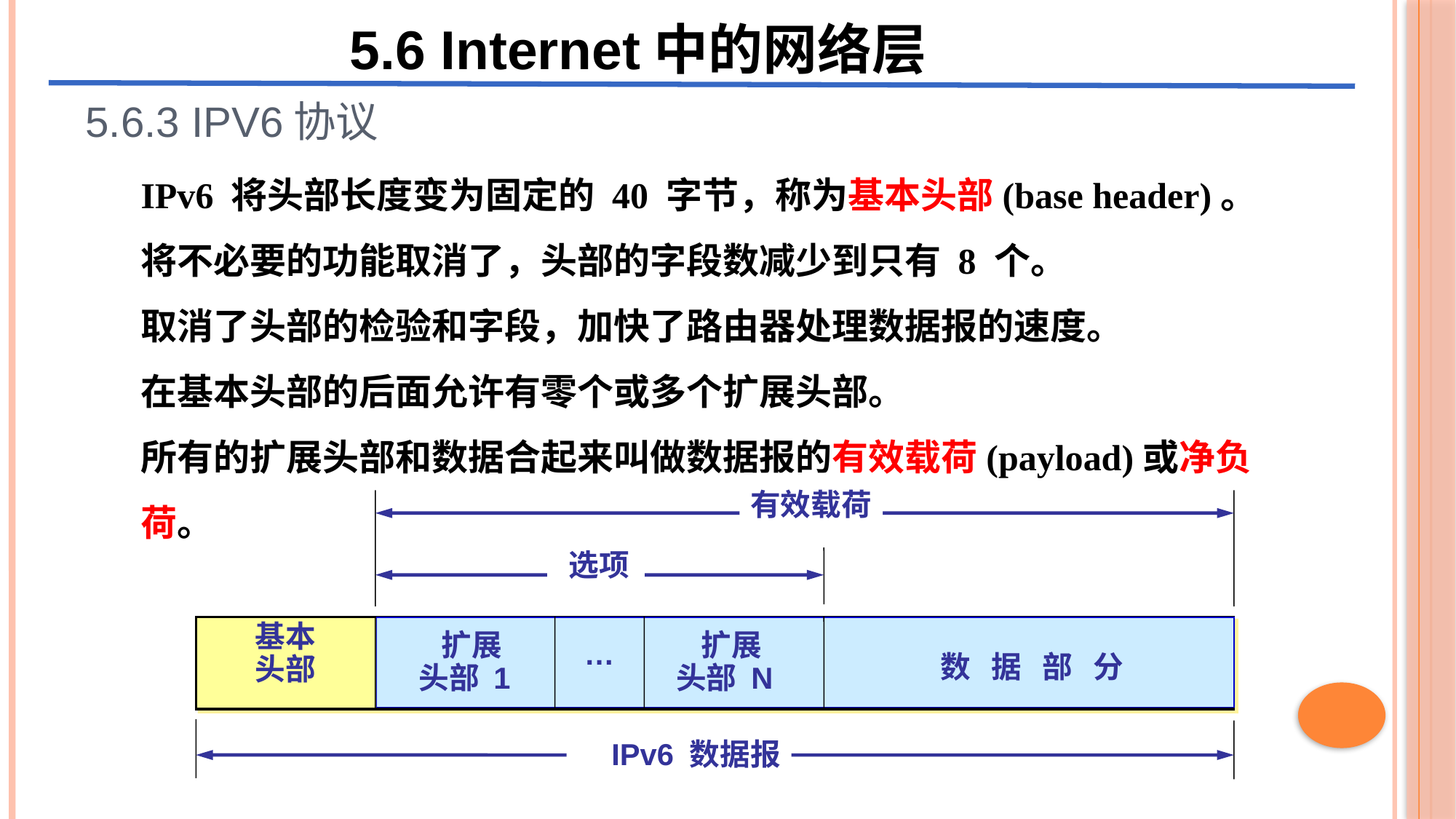

5.6 Internet中的网络层
5.6.3 IPv6协议
IPv6 将头部长度变为固定的 40 字节，称为基本头部(base header)。
将不必要的功能取消了，头部的字段数减少到只有 8 个。
取消了头部的检验和字段，加快了路由器处理数据报的速度。
在基本头部的后面允许有零个或多个扩展头部。
所有的扩展头部和数据合起来叫做数据报的有效载荷(payload)或净负荷。
有效载荷

选项

基本
头部

 …
 扩展
头部 1
 扩展
头部 N
数   据   部   分

IPv6 数据报